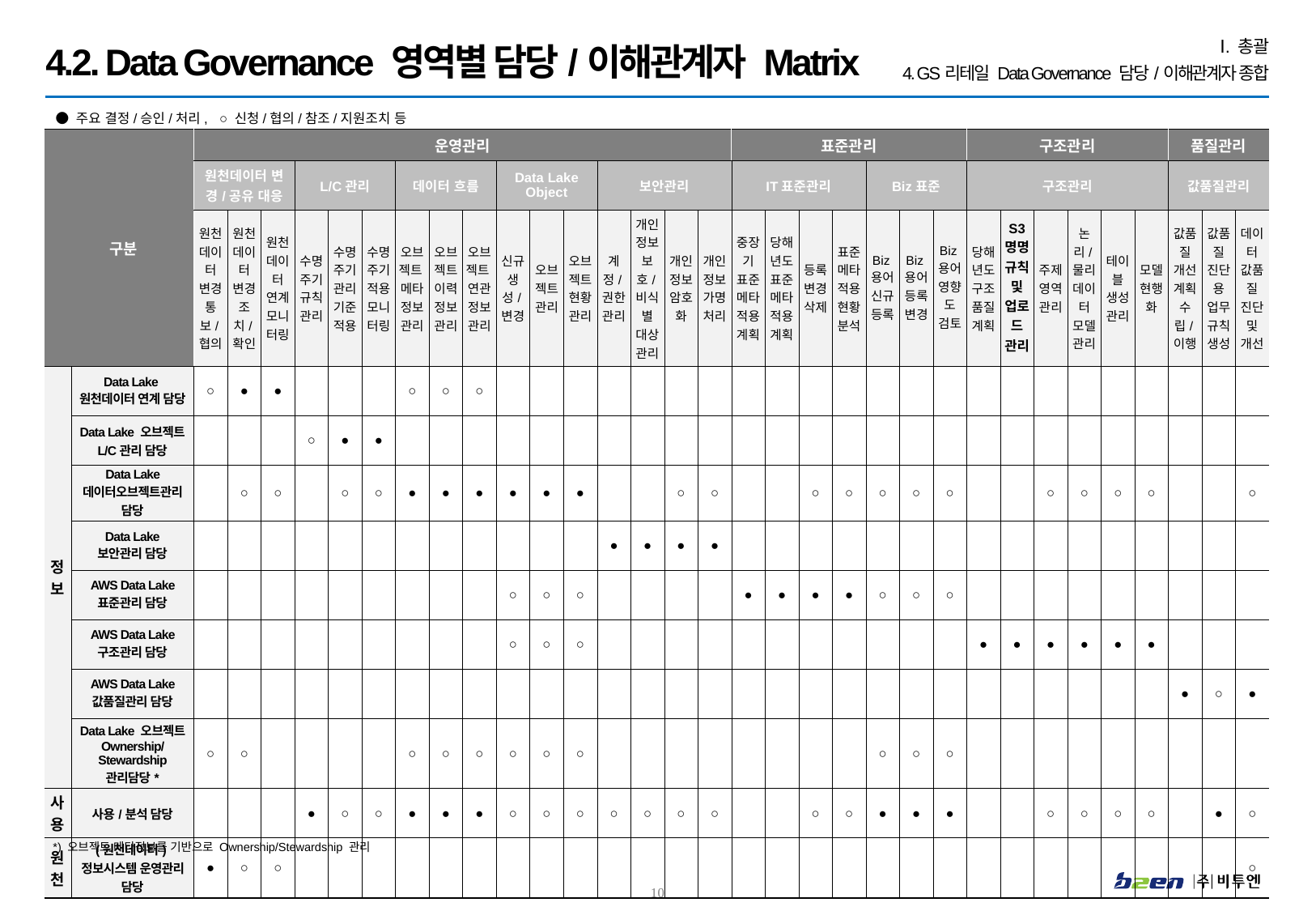

Ⅰ. 총괄
4. GS리테일 Data Governance 담당/이해관계자 종합
4.2. Data Governance 영역별 담당/이해관계자 Matrix
● 주요 결정/승인/처리,   ○ 신청/협의/참조/지원조치 등
| 구분 |  | 운영관리 |  |  |  |  |  |  |  |  |  |  |  |  |  |  |  | 표준관리 |  |  |  |  |  |  | 구조관리 |  |  |  |  |  | 품질관리 |  |  |
| --- | --- | --- | --- | --- | --- | --- | --- | --- | --- | --- | --- | --- | --- | --- | --- | --- | --- | --- | --- | --- | --- | --- | --- | --- | --- | --- | --- | --- | --- | --- | --- | --- | --- |
|  |  | 원천데이터 변경/공유 대응 |  |  | L/C관리 |  |  | 데이터 흐름 |  |  | Data Lake Object |  |  | 보안관리 |  |  |  | IT표준관리 |  |  |  | Biz표준 |  |  | 구조관리 |  |  |  |  |  | 값품질관리 |  |  |
|  |  | 원천데이터 변경 통보/협의 | 원천데이터 변경 조치/확인 | 원천데이터 연계 모니터링 | 수명주기 규칙관리 | 수명주기 관리기준 적용 | 수명주기적용모니터링 | 오브젝트 메타정보 관리 | 오브젝트 이력정보 관리 | 오브젝트 연관정보 관리 | 신규생성/변경 | 오브젝트관리 | 오브젝트 현황관리 | 계정/권한관리 | 개인정보보호/비식별 대상관리 | 개인정보 암호화 | 개인정보 가명처리 | 중장기 표준메타 적용계획 | 당해년도표준메타적용계획 | 등록변경삭제 | 표준메타적용현황분석 | Biz용어 신규등록 | Biz용어 등록변경 | Biz용어 영향도 검토 | 당해년도구조품질계획 | S3 명명규칙 및 업로드 관리 | 주제영역관리 | 논리/물리 데이터 모델 관리 | 테이블 생성 관리 | 모델 현행화 | 값품질 개선계획 수립/이행 | 값품질 진단용 업무규칙 생성 | 데이터 값품질 진단 및 개선 |
| 정보 | Data Lake 원천데이터 연계 담당 | ○ | ● | ● |  |  |  | ○ | ○ | ○ |  |  |  |  |  |  |  |  |  |  |  |  |  |  |  |  |  |  |  |  |  |  |  |
|  | Data Lake 오브젝트 L/C관리 담당 |  |  |  | ○ | ● | ● |  |  |  |  |  |  |  |  |  |  |  |  |  |  |  |  |  |  |  |  |  |  |  |  |  |  |
|  | Data Lake 데이터오브젝트관리 담당 |  | ○ | ○ |  | ○ | ○ | ● | ● | ● | ● | ● | ● |  |  | ○ | ○ |  |  | ○ | ○ | ○ | ○ | ○ |  |  | ○ | ○ | ○ | ○ |  |  | ○ |
|  | Data Lake 보안관리 담당 |  |  |  |  |  |  |  |  |  |  |  |  | ● | ● | ● | ● |  |  |  |  |  |  |  |  |  |  |  |  |  |  |  |  |
|  | AWS Data Lake 표준관리 담당 |  |  |  |  |  |  |  |  |  | ○ | ○ | ○ |  |  |  |  | ● | ● | ● | ● | ○ | ○ | ○ |  |  |  |  |  |  |  |  |  |
|  | AWS Data Lake 구조관리 담당 |  |  |  |  |  |  |  |  |  | ○ | ○ | ○ |  |  |  |  |  |  |  |  |  |  |  | ● | ● | ● | ● | ● | ● |  |  |  |
|  | AWS Data Lake 값품질관리 담당 |  |  |  |  |  |  |  |  |  |  |  |  |  |  |  |  |  |  |  |  |  |  |  |  |  |  |  |  |  | ● | ○ | ● |
|  | Data Lake 오브젝트 Ownership/ Stewardship 관리담당\* | ○ | ○ |  |  |  |  | ○ | ○ | ○ | ○ | ○ | ○ |  |  |  |  |  |  |  |  | ○ | ○ | ○ |  |  |  |  |  |  |  |  |  |
| 사용 | 사용/분석 담당 |  |  |  | ● | ○ | ○ | ● | ● | ● | ○ | ○ | ○ | ○ | ○ | ○ | ○ |  |  | ○ | ○ | ● | ● | ● |  |  | ○ | ○ | ○ | ○ |  | ● | ○ |
| 원천 | (원천데이터)정보시스템 운영관리 담당 | ● | ○ | ○ |  |  |  |  |  |  |  |  |  |  |  |  |  |  |  |  |  |  |  |  |  |  |  |  |  |  |  |  | ○ |
*) 오브젝트 메타정보를 기반으로 Ownership/Stewardship 관리
10